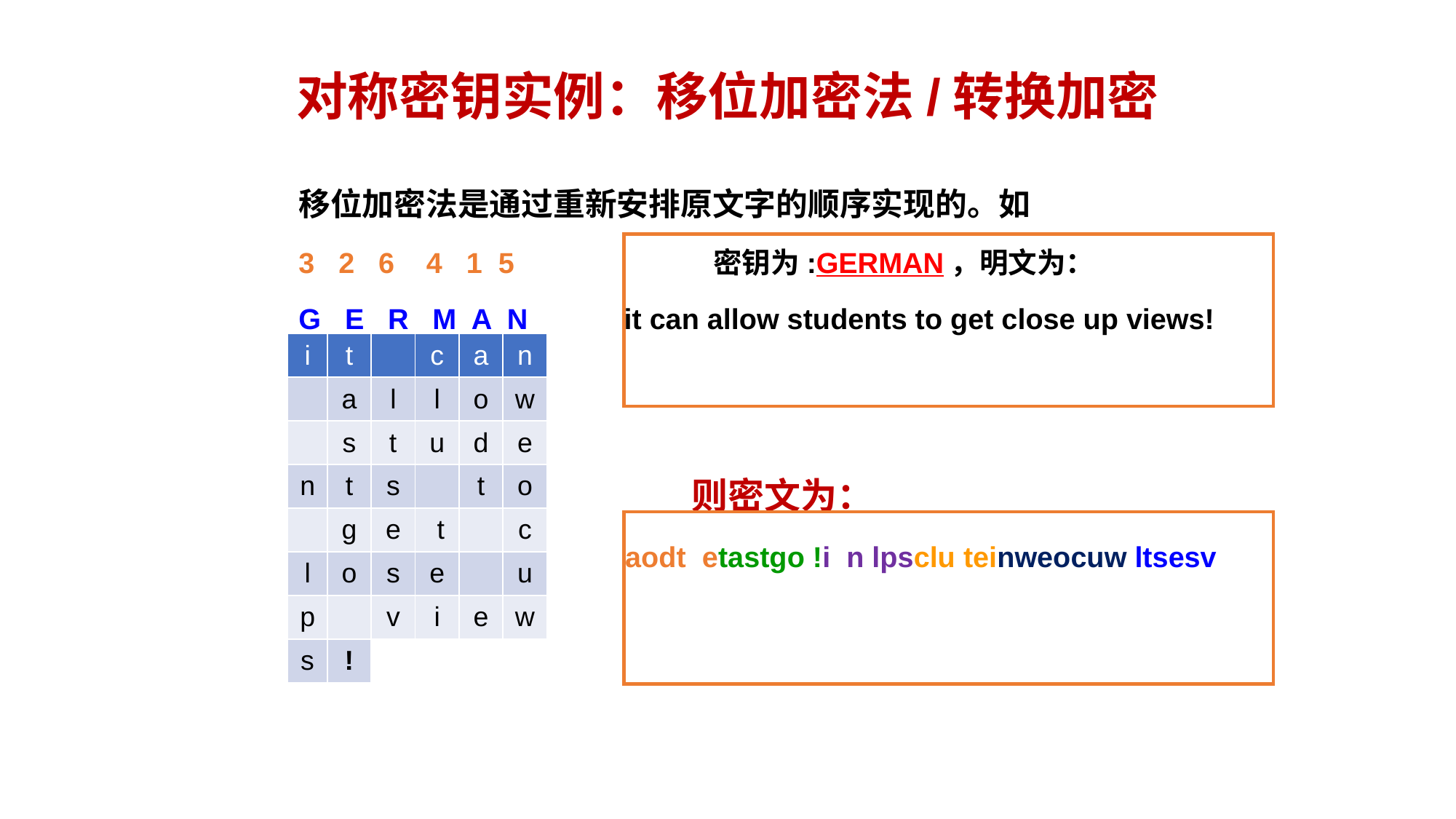

# 对称密钥实例：移位加密法/转换加密
移位加密法是通过重新安排原文字的顺序实现的。如
3   2   6    4   1  5                        密钥为:GERMAN，明文为：
G   E   R   M  A  N            it can allow students to get close up views!
I   t  c  a   n  a
l   l  o  w  s  t
U d  e  n  t  s                           则密文为：
t  o  g  e  t  c                    aodt  etastgo !i  n lpsclu teinweocuw ltsesv
l   o  s  e  u  p
V  I  e  w  s  ！

| i | t |  | c | a | n |
| --- | --- | --- | --- | --- | --- |
|  | a | l | l | o | w |
|  | s | t | u | d | e |
| n | t | s |  | t | o |
|  | g | e | t |  | c |
| l | o | s | e |  | u |
| p |  | v | i | e | w |
| s | ! |  |  |  |  |